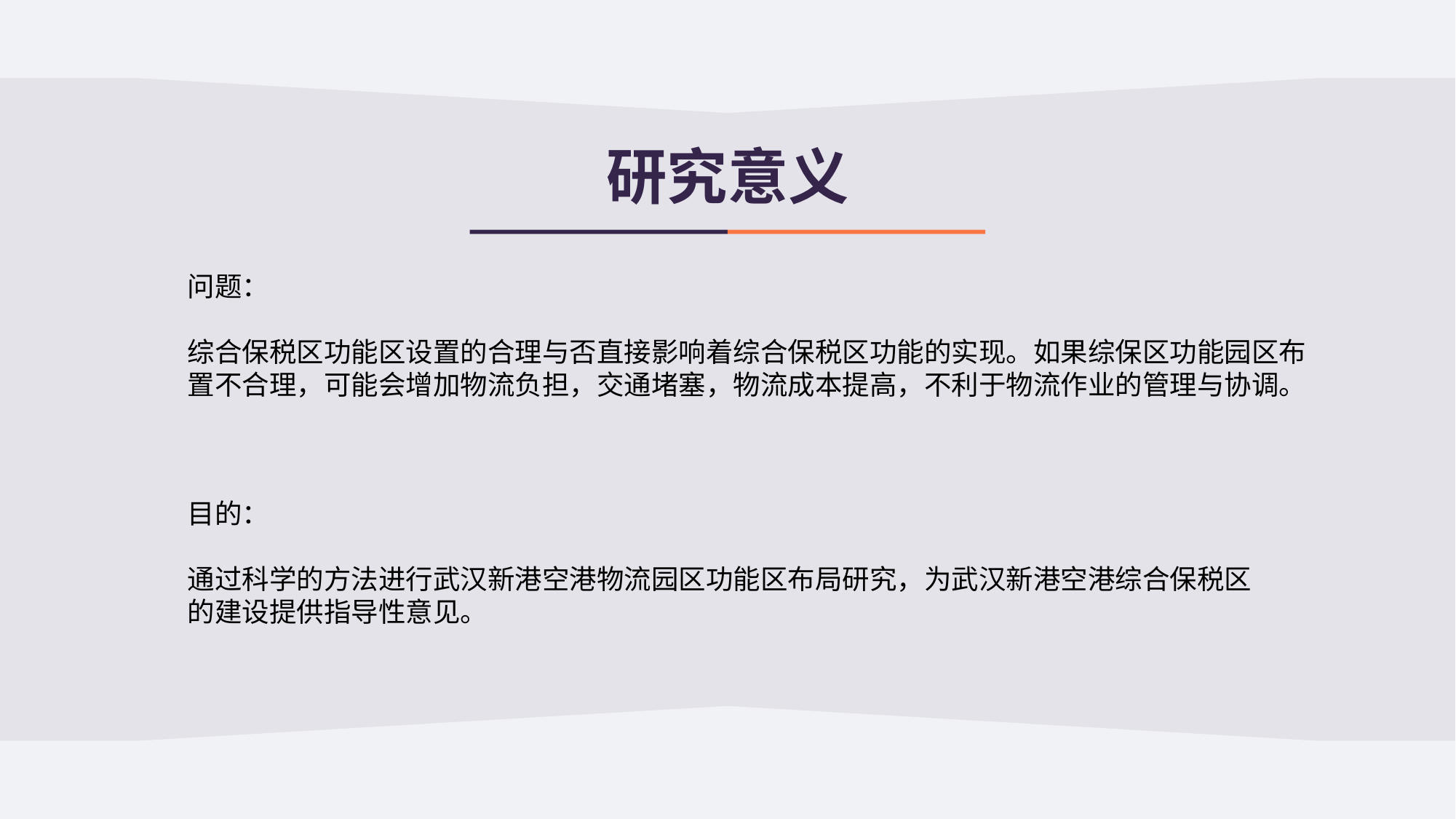

# 研究意义
问题：

综合保税区功能区设置的合理与否直接影响着综合保税区功能的实现。如果综保区功能园区布置不合理，可能会增加物流负担，交通堵塞，物流成本提高，不利于物流作业的管理与协调。
目的：

通过科学的方法进行武汉新港空港物流园区功能区布局研究，为武汉新港空港综合保税区
的建设提供指导性意见。